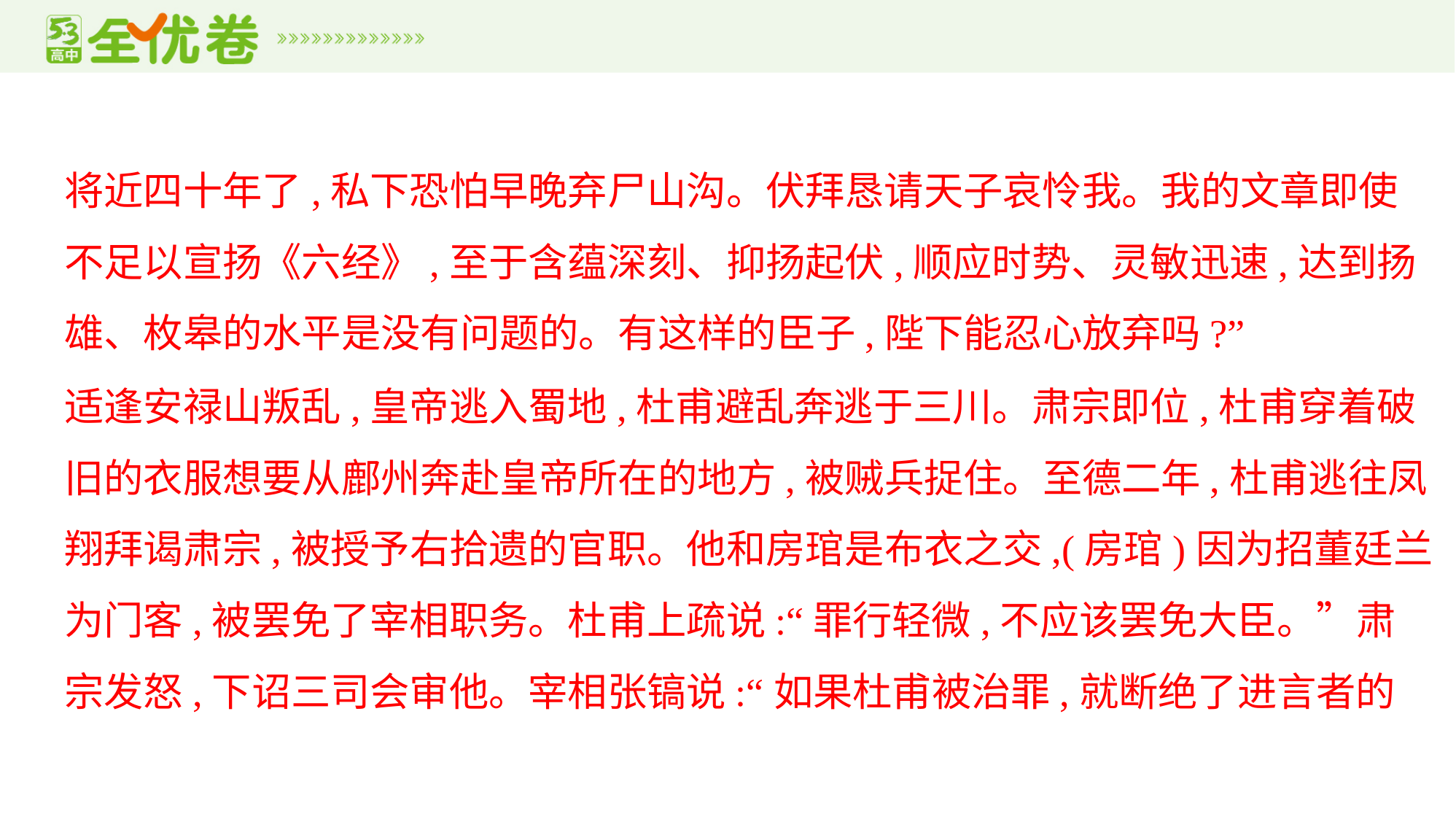

将近四十年了,私下恐怕早晚弃尸山沟。伏拜恳请天子哀怜我。我的文章即使
不足以宣扬《六经》,至于含蕴深刻、抑扬起伏,顺应时势、灵敏迅速,达到扬
雄、枚皋的水平是没有问题的。有这样的臣子,陛下能忍心放弃吗?”
适逢安禄山叛乱,皇帝逃入蜀地,杜甫避乱奔逃于三川。肃宗即位,杜甫穿着破
旧的衣服想要从鄜州奔赴皇帝所在的地方,被贼兵捉住。至德二年,杜甫逃往凤
翔拜谒肃宗,被授予右拾遗的官职。他和房琯是布衣之交,(房琯)因为招董廷兰
为门客,被罢免了宰相职务。杜甫上疏说:“罪行轻微,不应该罢免大臣。”肃
宗发怒,下诏三司会审他。宰相张镐说:“如果杜甫被治罪,就断绝了进言者的